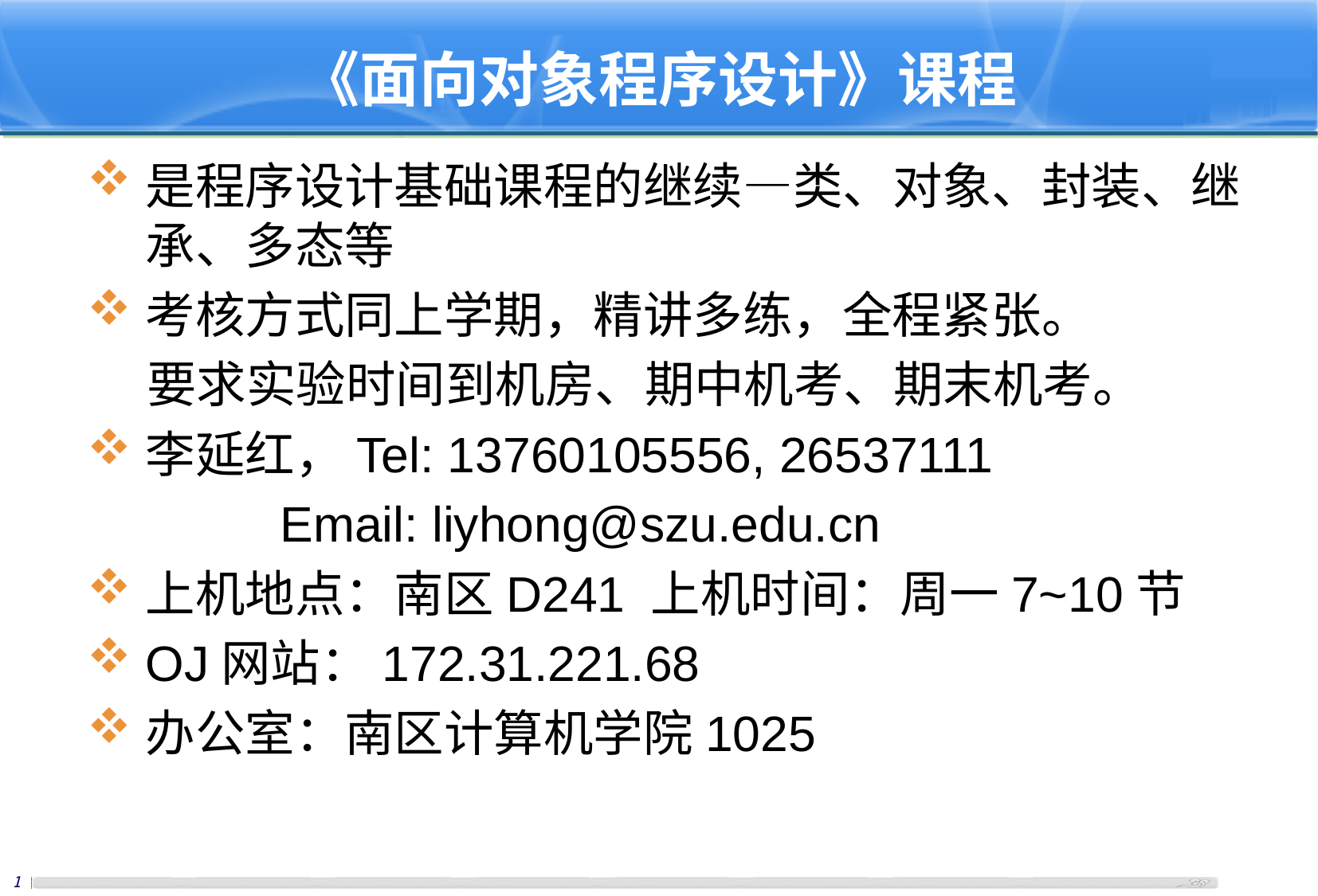

# 《面向对象程序设计》课程
是程序设计基础课程的继续—类、对象、封装、继承、多态等
考核方式同上学期，精讲多练，全程紧张。
   要求实验时间到机房、期中机考、期末机考。
李延红，Tel: 13760105556, 26537111
             Email: liyhong@szu.edu.cn
上机地点：南区D241 上机时间：周一7~10节
OJ网站：172.31.221.68
办公室：南区计算机学院1025